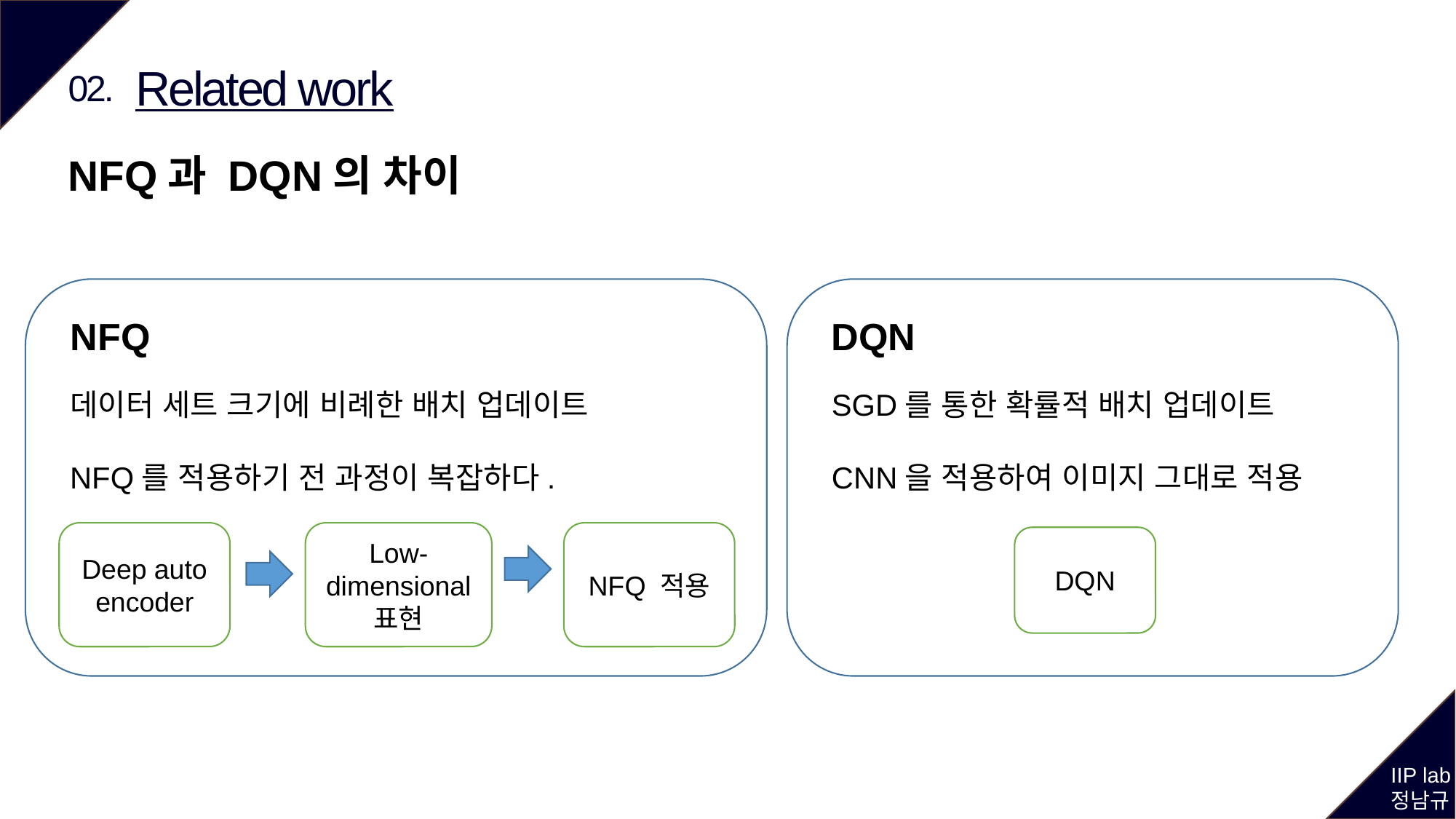

Related work
02.
NFQ과 DQN의 차이

DQN
NFQ
데이터 세트 크기에 비례한 배치 업데이트

NFQ를 적용하기 전 과정이 복잡하다.
SGD를 통한 확률적 배치 업데이트

CNN을 적용하여 이미지 그대로 적용
Low-dimensional 표현
NFQ 적용
Deep auto encoder
DQN

IIP lab
정남규